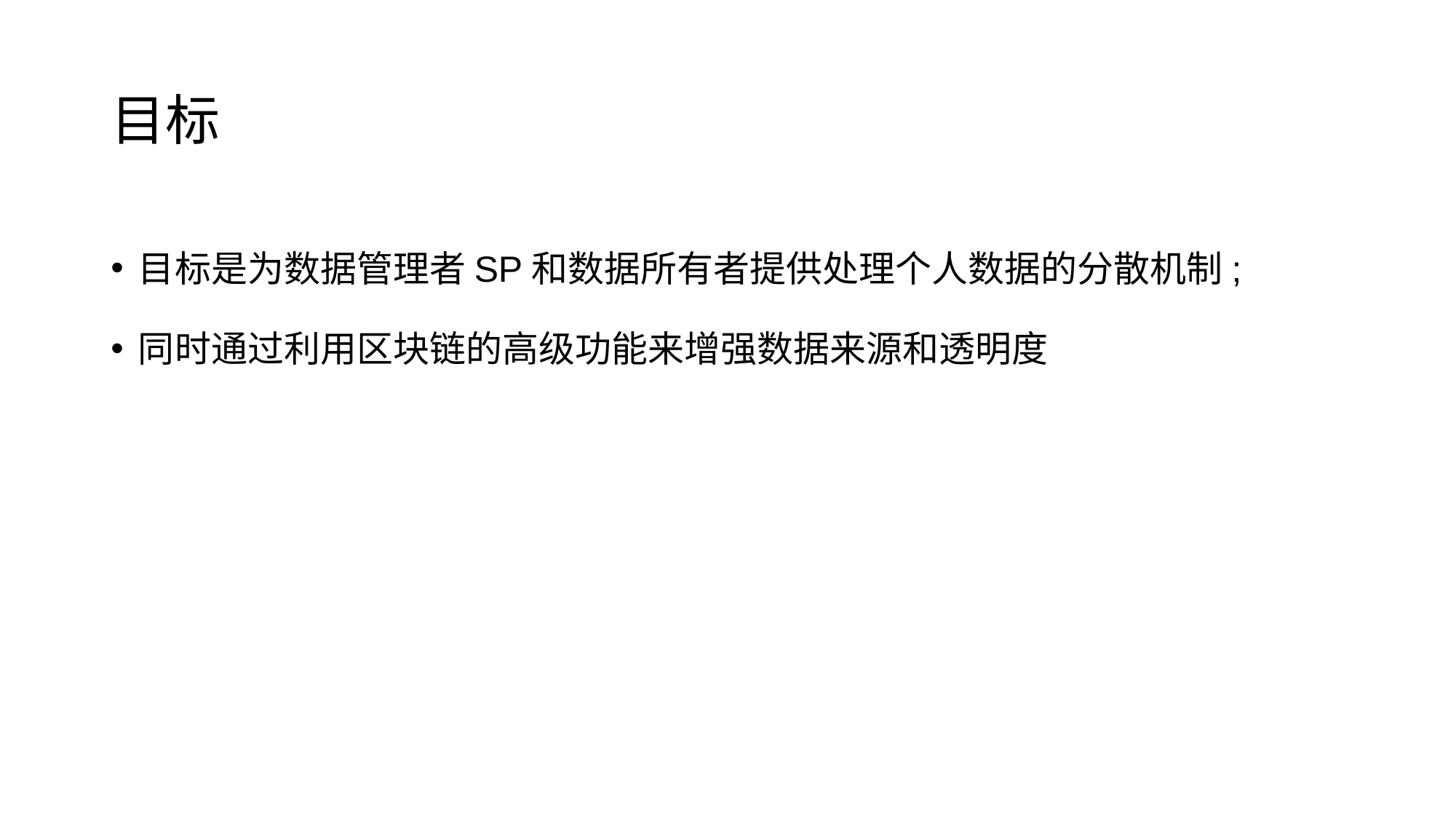

# 目标
目标是为数据管理者SP和数据所有者提供处理个人数据的分散机制;
同时通过利用区块链的高级功能来增强数据来源和透明度